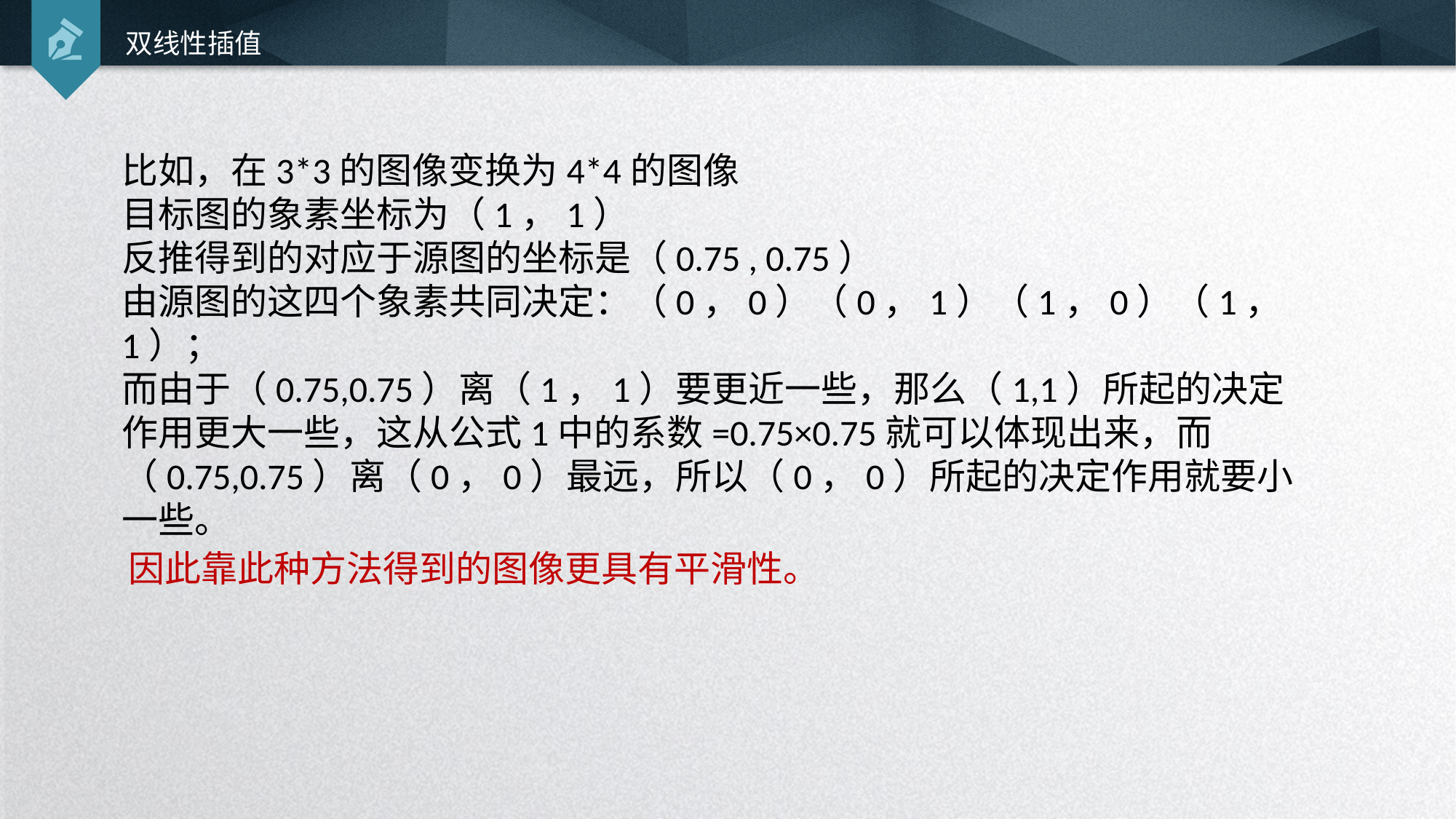

双线性插值

比如，在3*3的图像变换为4*4的图像
目标图的象素坐标为（1，1）
反推得到的对应于源图的坐标是（0.75 , 0.75）
由源图的这四个象素共同决定：（0，0）（0，1）（1，0）（1，1）；
而由于（0.75,0.75）离（1，1）要更近一些，那么（1,1）所起的决定作用更大一些，这从公式1中的系数=0.75×0.75就可以体现出来，而（0.75,0.75）离（0，0）最远，所以（0，0）所起的决定作用就要小一些。
因此靠此种方法得到的图像更具有平滑性。
延时符